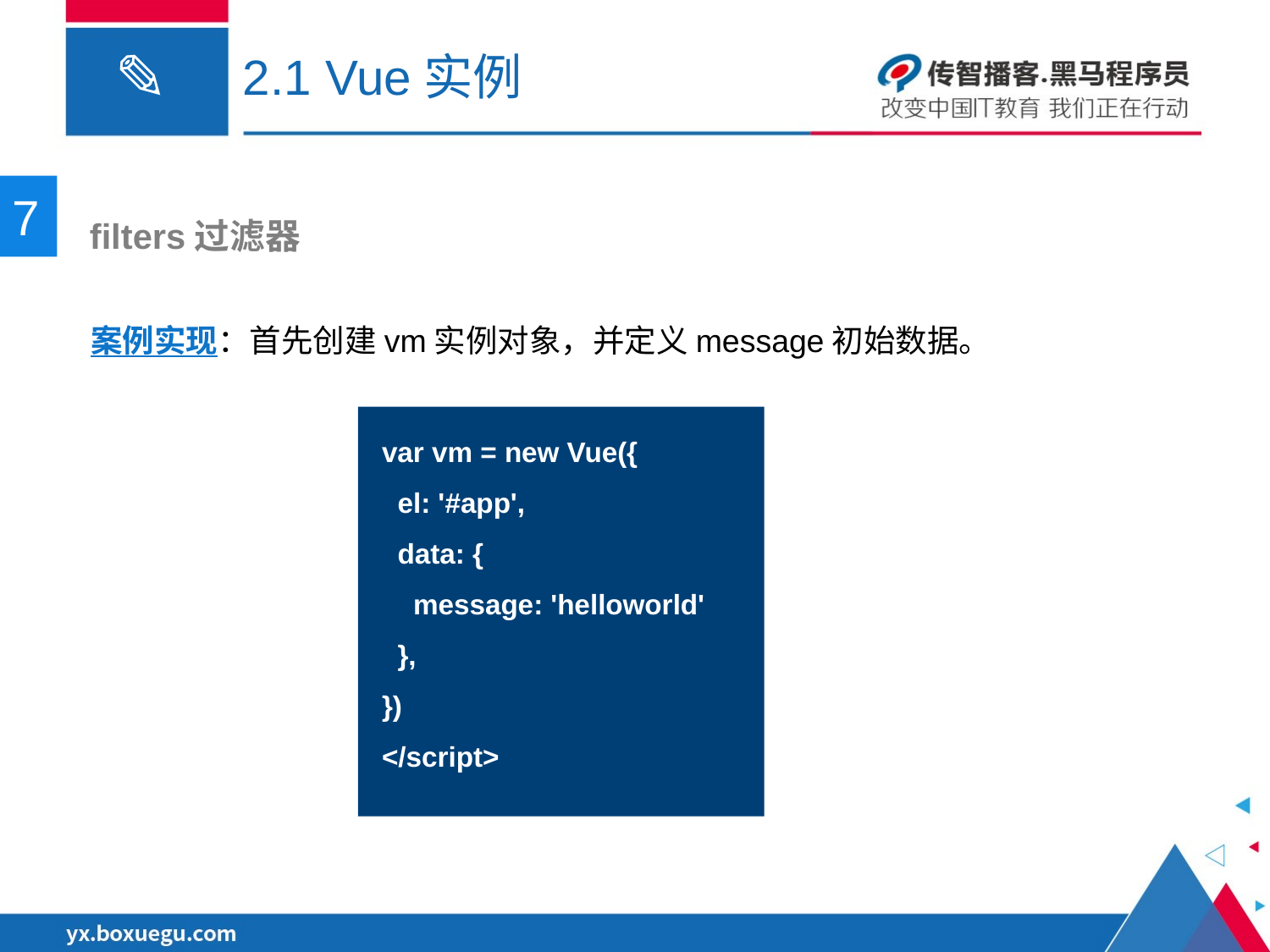

# 2.1 Vue实例

7
  filters过滤器
案例实现：首先创建vm实例对象，并定义message初始数据。

var vm = new Vue({
  el: '#app',
  data: {
    message: 'helloworld'
  },
})
</script>